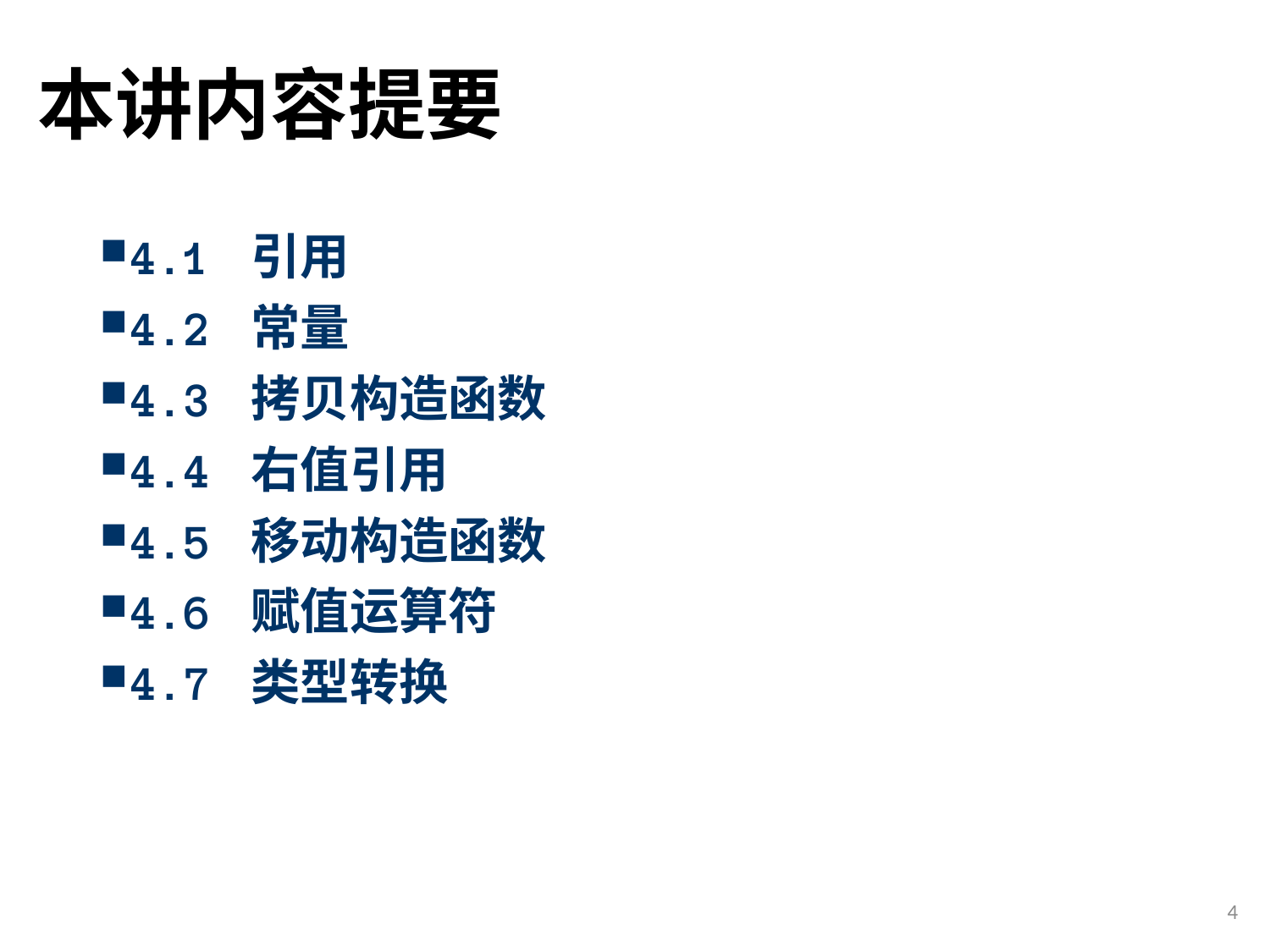

# 本讲内容提要
4.1 引用
4.2 常量
4.3 拷贝构造函数
4.4 右值引用
4.5 移动构造函数
4.6 赋值运算符
4.7 类型转换
4